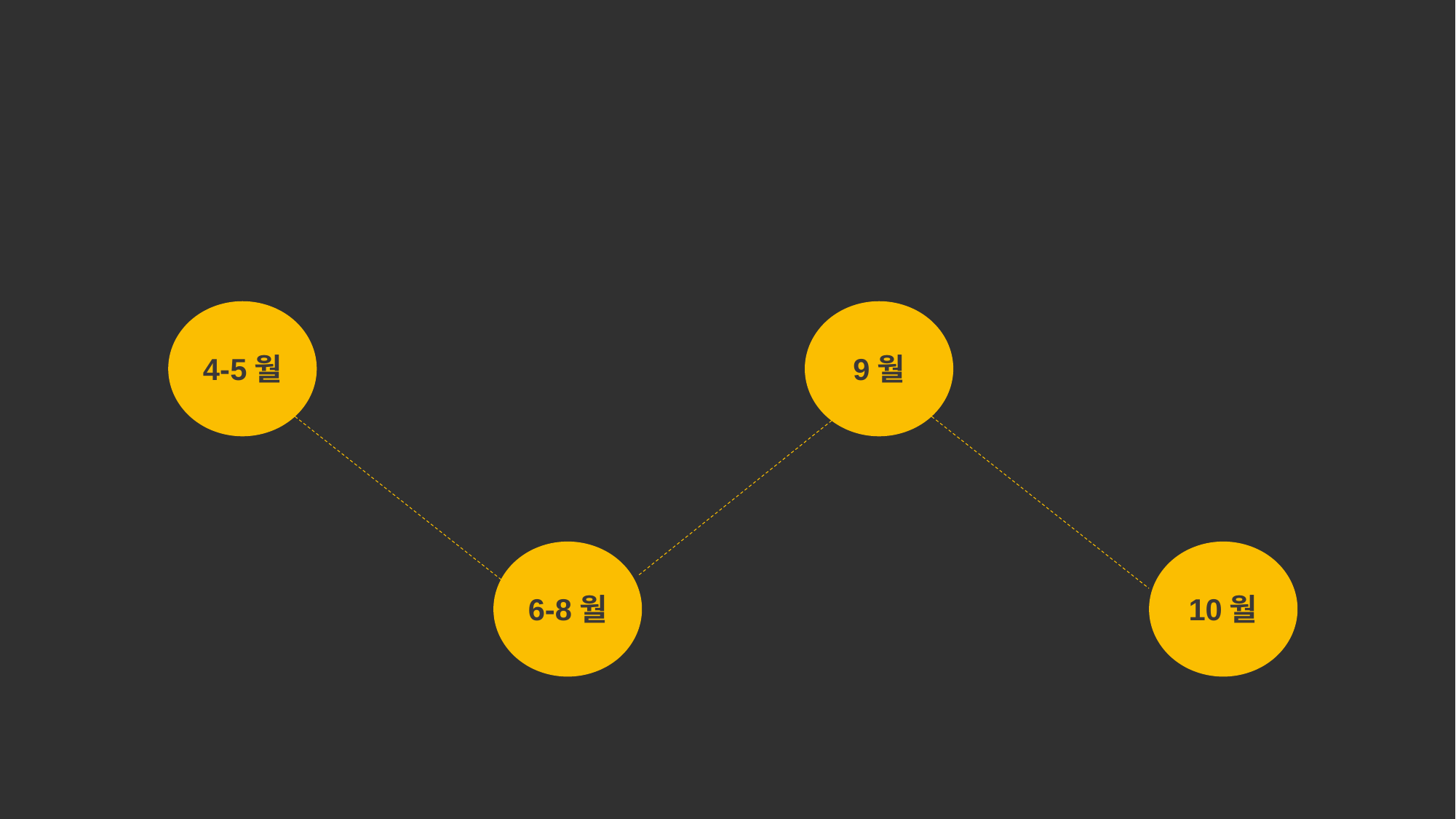

추진 계획
추진 전략 및 일정
시장 및 어플리케이션
종합 분석
프로토 타입 모델 개발
시연 및 유지보수

4-5월
9월

6-8월
10월
어플리케이션 시나리오
및
어플리케이션 디자인 설계
최종 완료
(어플리케이션 등록)